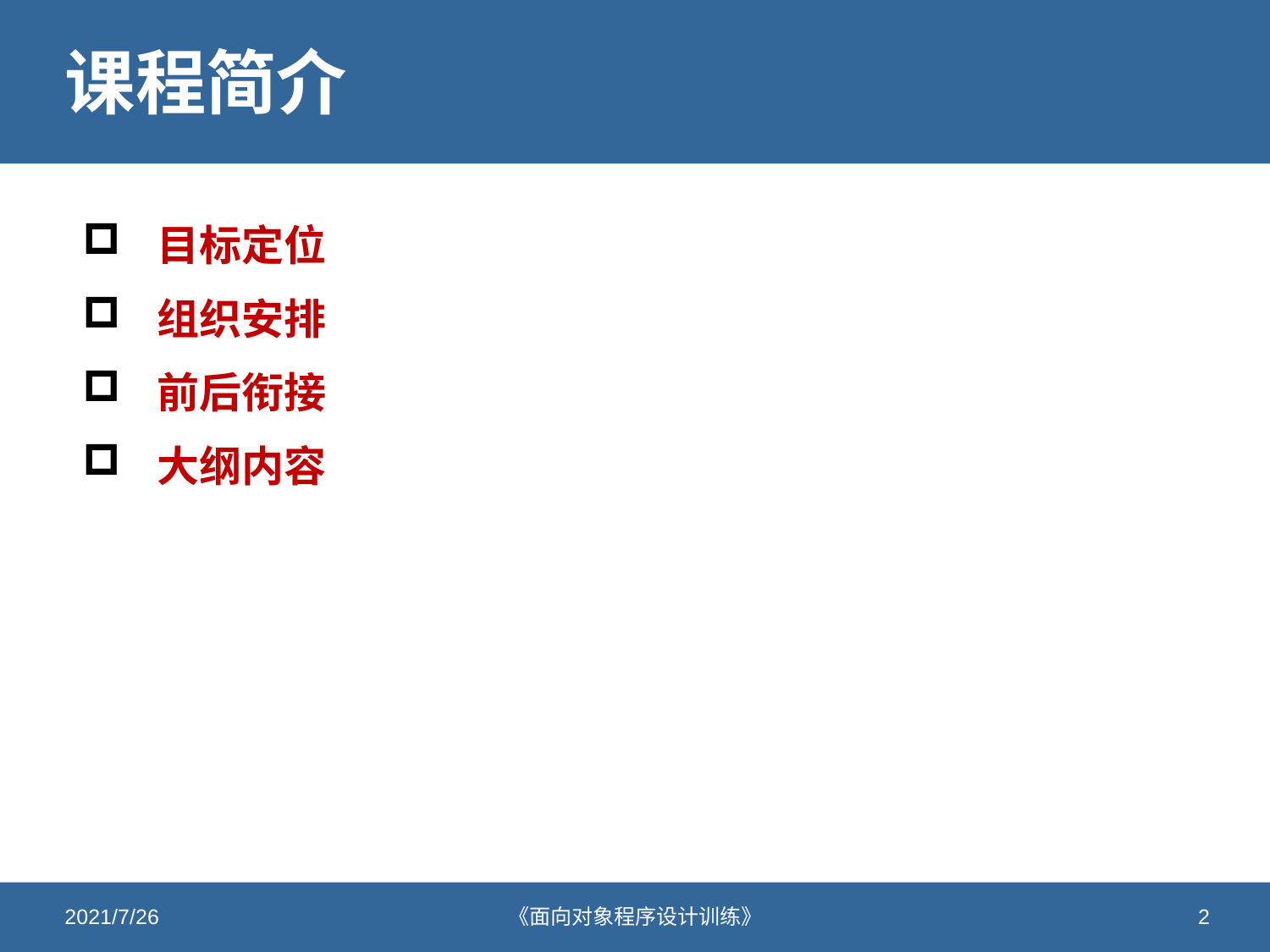

# 课程简介
目标定位
组织安排
前后衔接
大纲内容

2021/7/26
《面向对象程序设计训练》
2